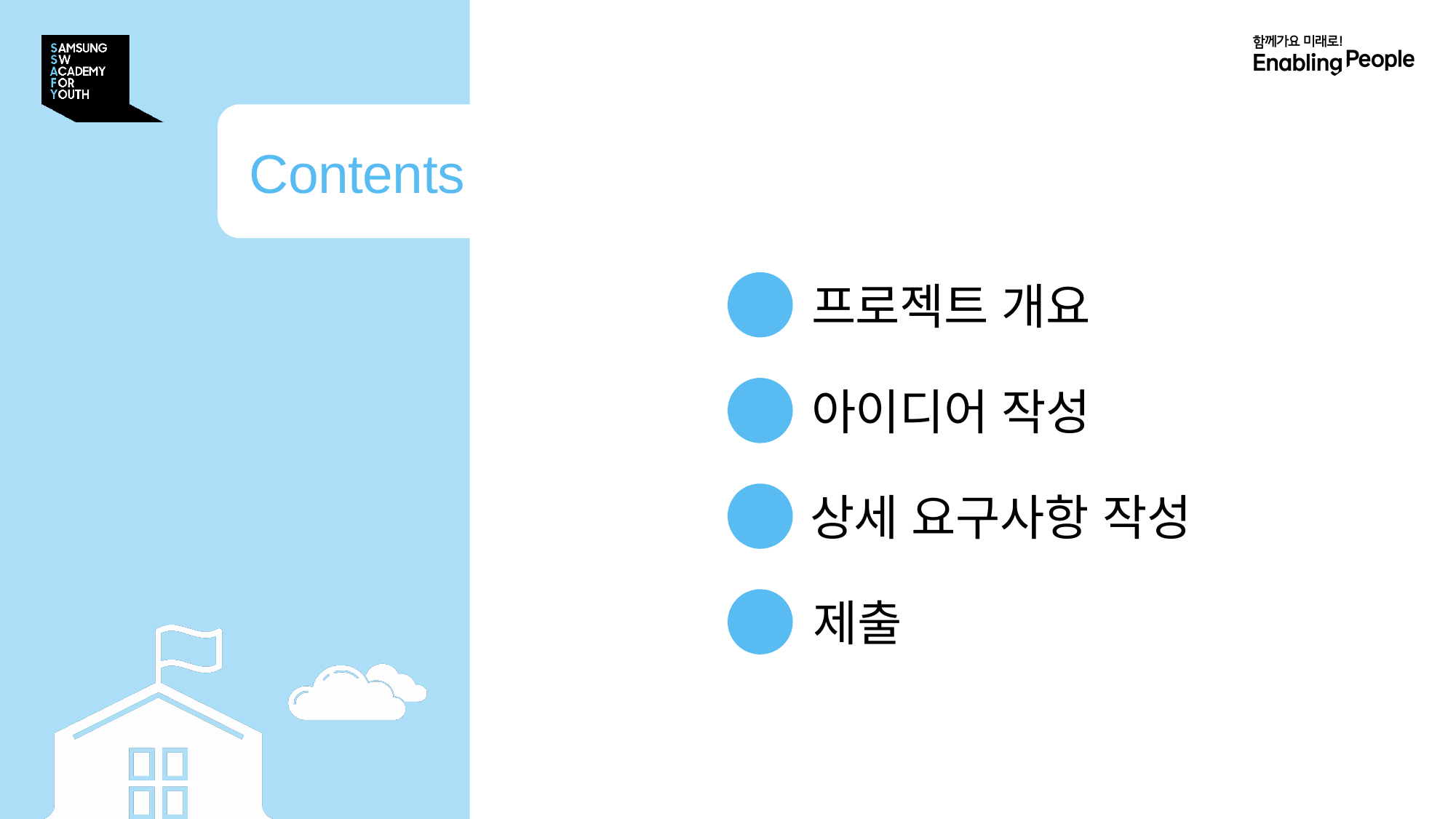

Contents
Ⅰ
프로젝트 개요
Ⅱ
아이디어 작성
Ⅲ
상세 요구사항 작성
Ⅳ
제출